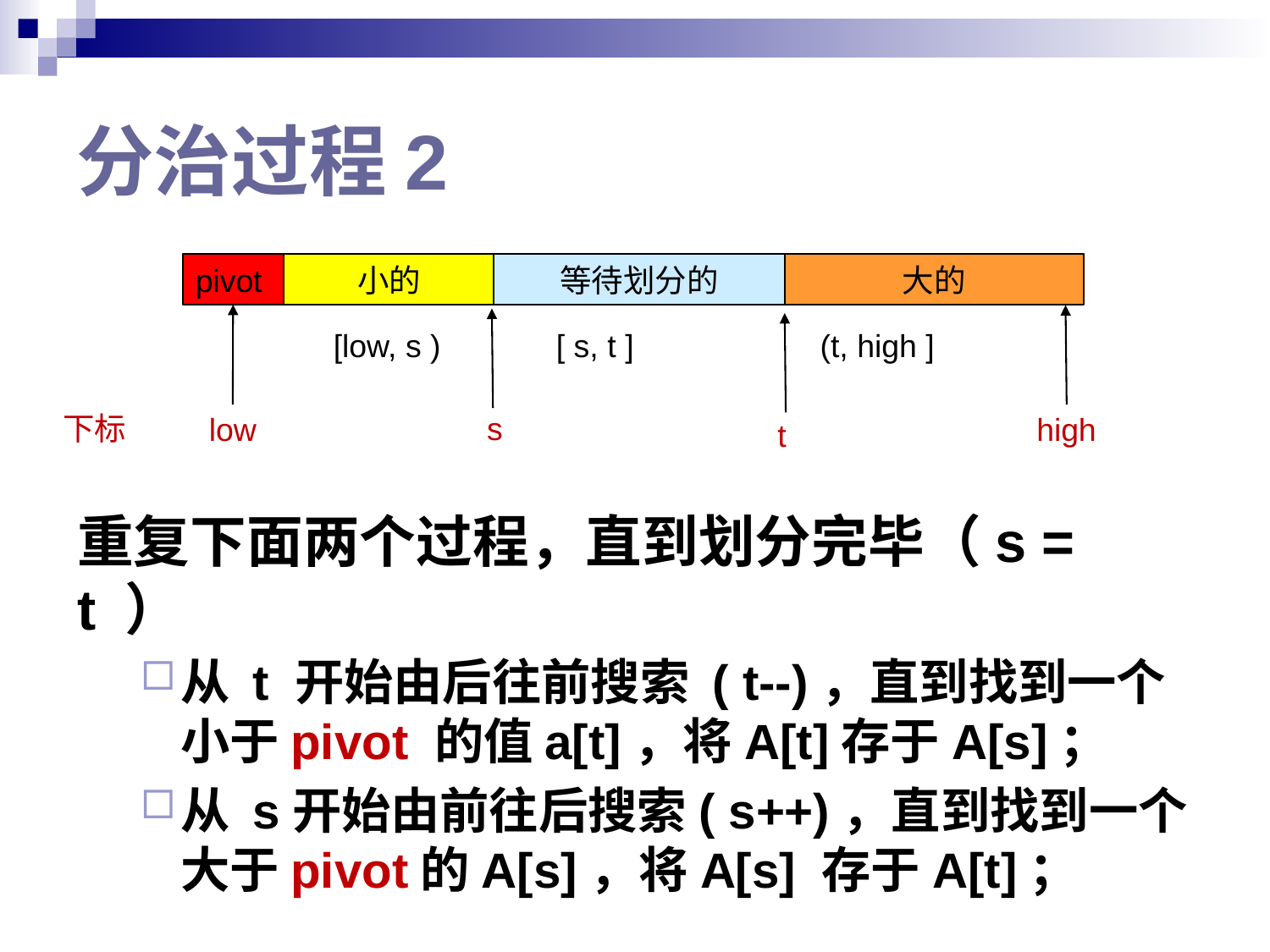

# 分治过程2
pivot

小的
等待划分的
大的
[low, s )             [ s, t ]                     (t, high ]
下标
s
high
low
t
重复下面两个过程，直到划分完毕（s = t ）
从 t 开始由后往前搜索 ( t--)，直到找到一个小于pivot 的值a[t]，将A[t]存于A[s]；
从 s开始由前往后搜索( s++)，直到找到一个大于pivot的A[s]，将A[s] 存于A[t]；